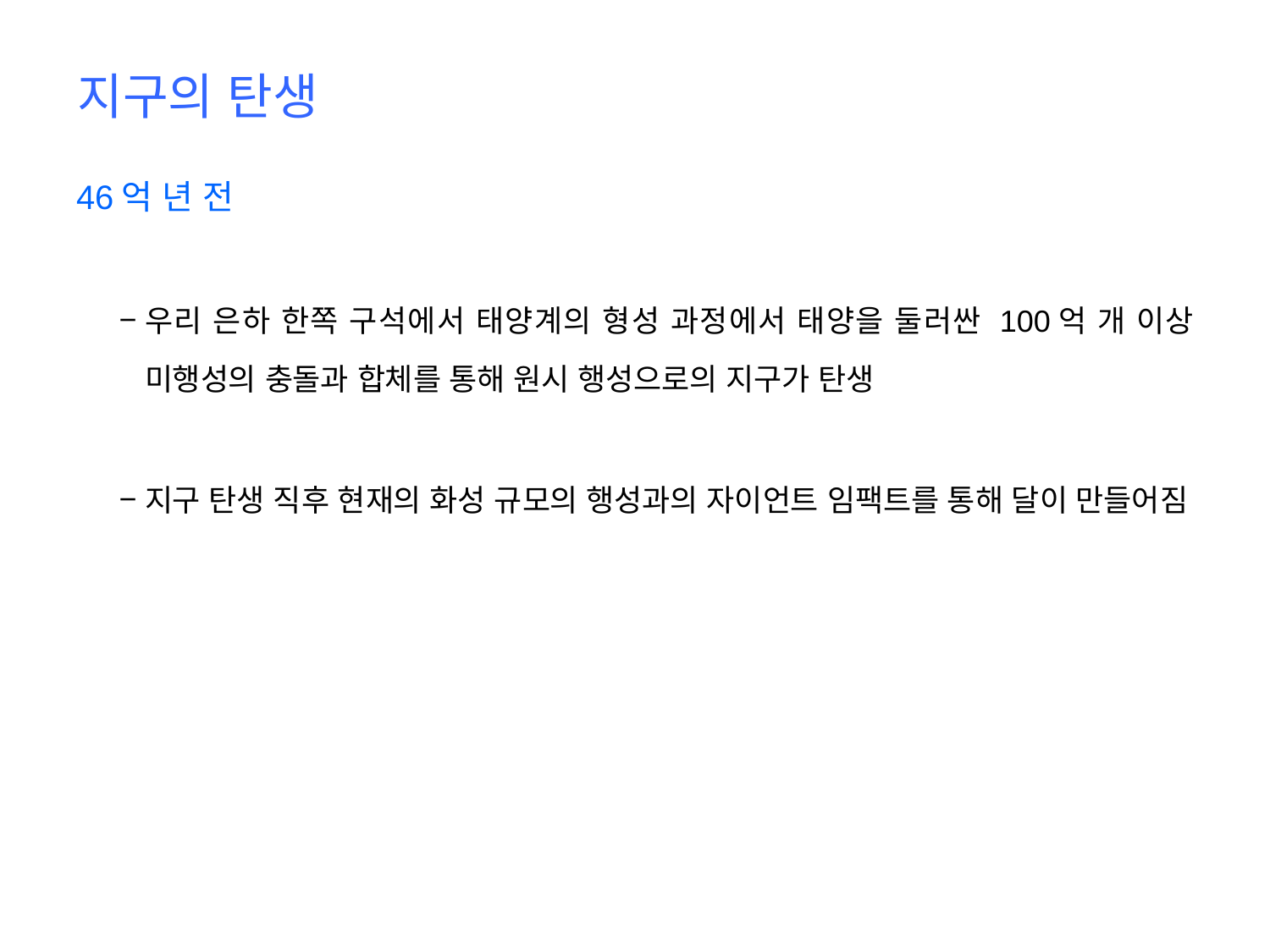

# 지구의 탄생
46억 년 전

우리 은하 한쪽 구석에서 태양계의 형성 과정에서 태양을 둘러싼 100억 개 이상 미행성의 충돌과 합체를 통해 원시 행성으로의 지구가 탄생

지구 탄생 직후 현재의 화성 규모의 행성과의 자이언트 임팩트를 통해 달이 만들어짐